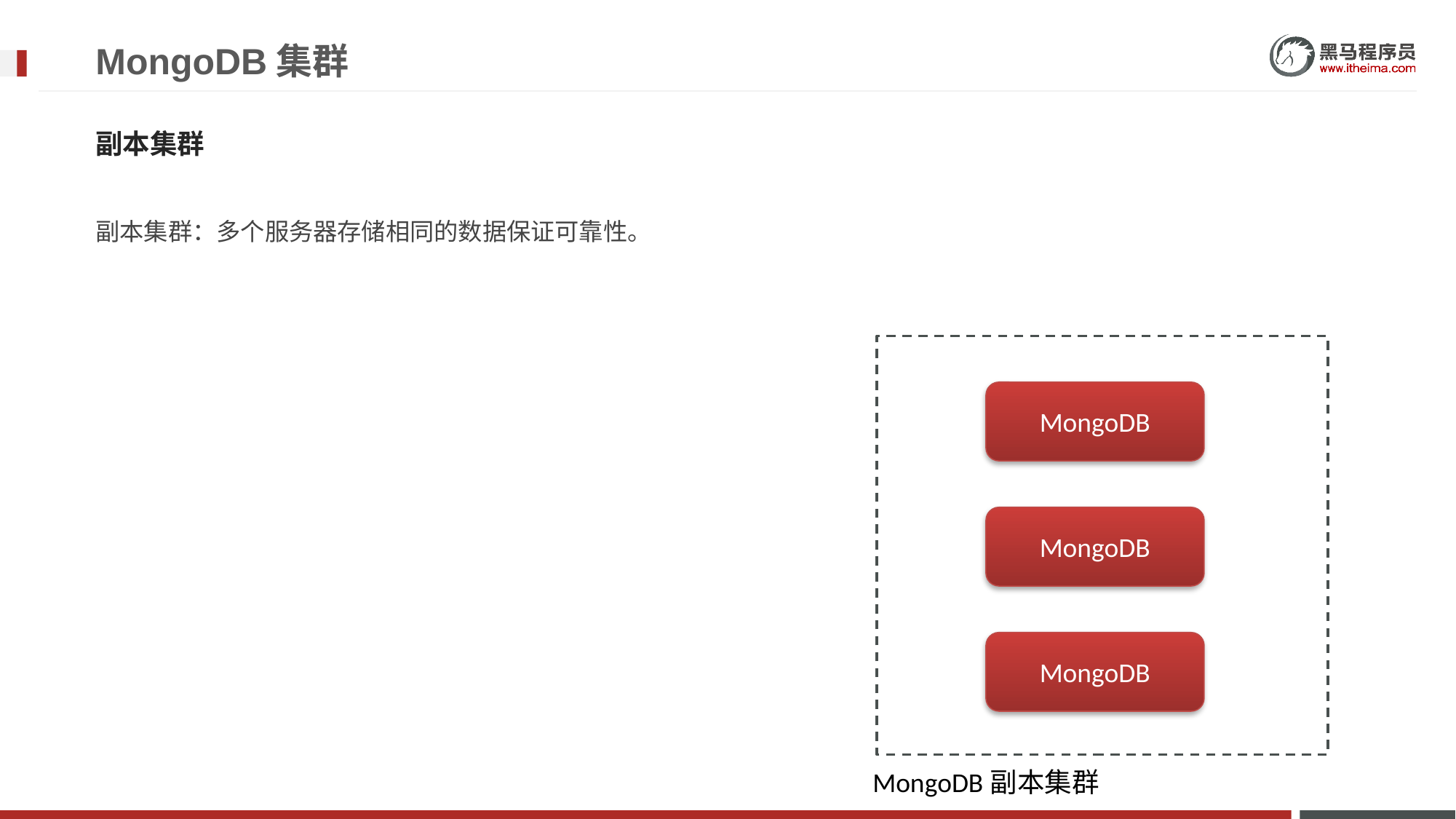

# MongoDB集群
副本集群
副本集群：多个服务器存储相同的数据保证可靠性。

MongoDB
MongoDB
MongoDB
MongoDB副本集群